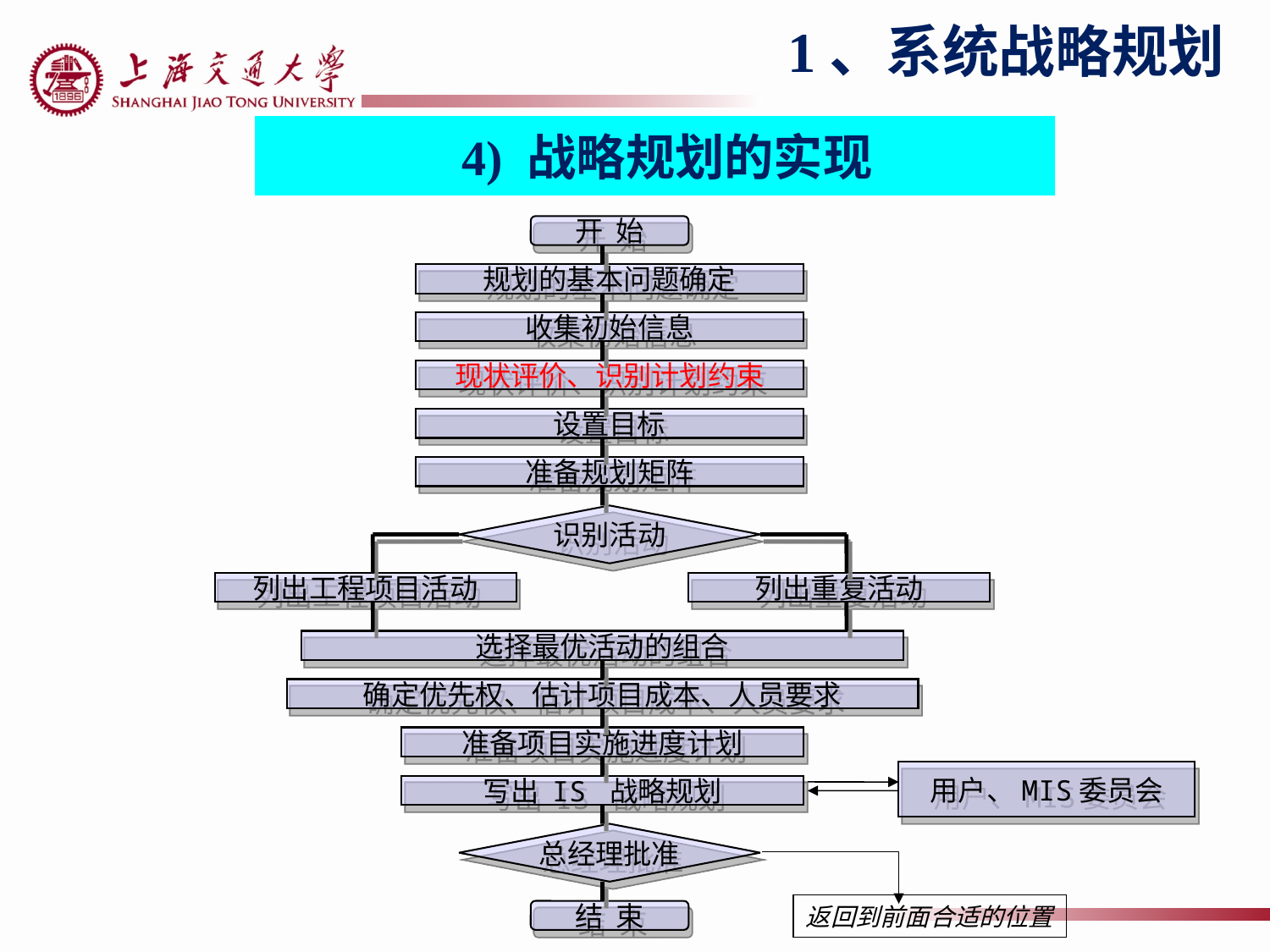

# 1、系统战略规划
  4) 战略规划的实现
开  始

规划的基本问题确定

收集初始信息

现状评价、识别计划约束

设置目标

准备规划矩阵

识别活动

列出工程项目活动
列出重复活动

选择最优活动的组合

确定优先权、估计项目成本、人员要求

准备项目实施进度计划

用户、MIS委员会
写出 IS 战略规划

总经理批准

返回到前面合适的位置
结  束